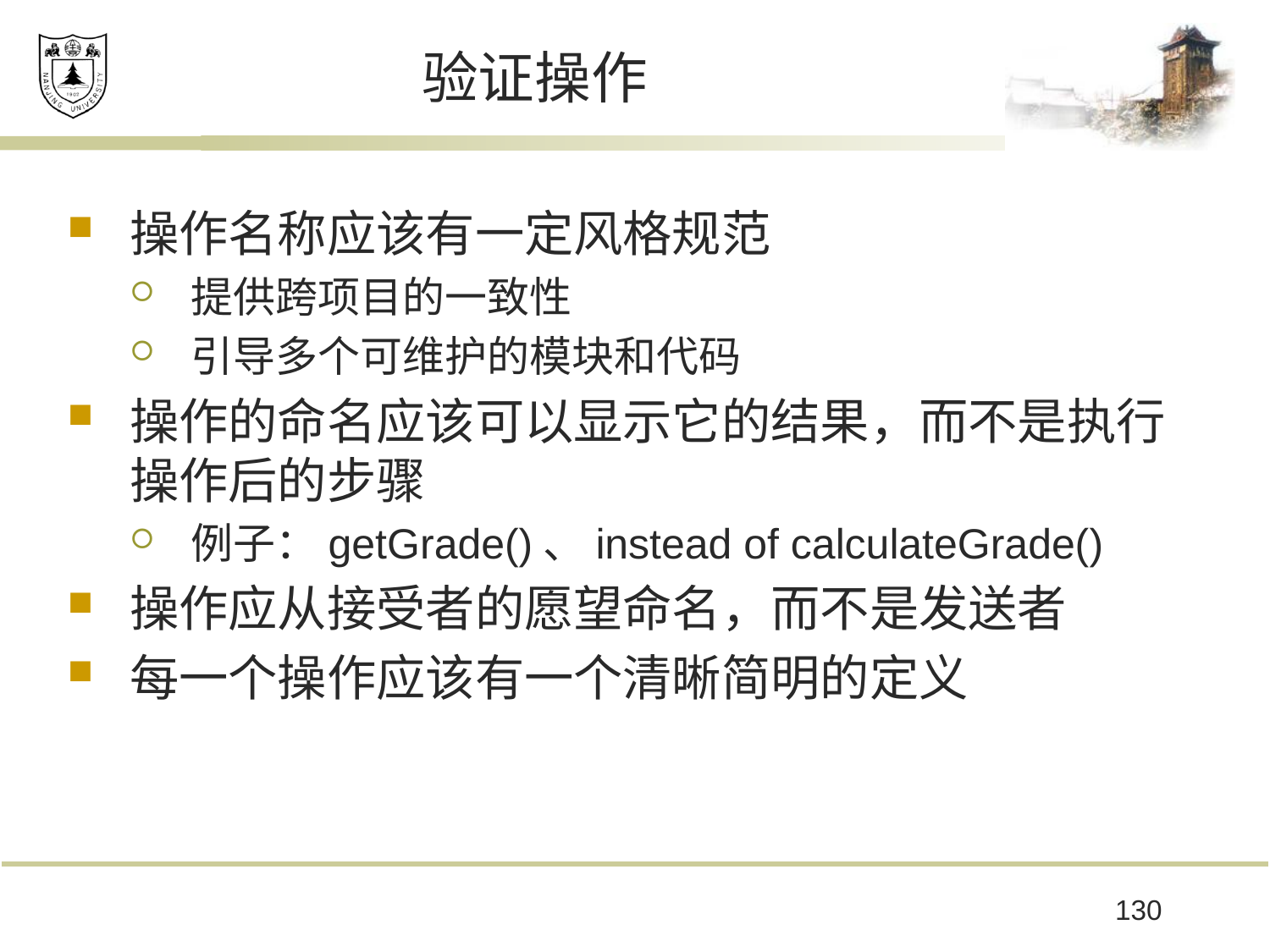

# 验证操作
操作名称应该有一定风格规范
提供跨项目的一致性
引导多个可维护的模块和代码
操作的命名应该可以显示它的结果，而不是执行操作后的步骤
例子：getGrade()、instead of calculateGrade()
操作应从接受者的愿望命名，而不是发送者
每一个操作应该有一个清晰简明的定义
130